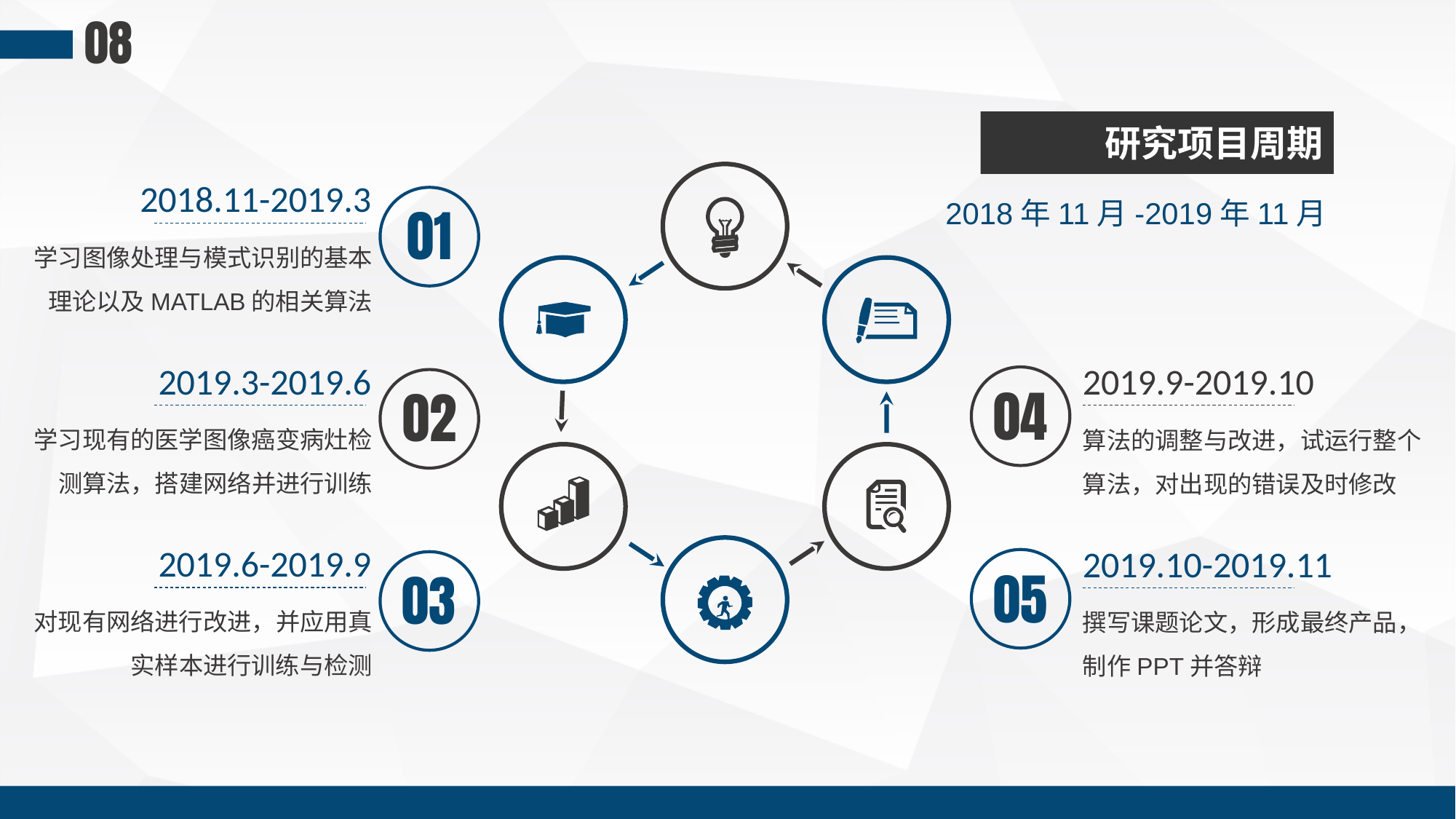

08

研究项目周期

2018.11-2019.3
学习图像处理与模式识别的基本理论以及MATLAB的相关算法

01
2018年11月-2019年11月

2019.3-2019.6
学习现有的医学图像癌变病灶检测算法，搭建网络并进行训练

02
2019.9-2019.10
算法的调整与改进，试运行整个算法，对出现的错误及时修改

04

2019.6-2019.9
对现有网络进行改进，并应用真实样本进行训练与检测

03
2019.10-2019.11
撰写课题论文，形成最终产品，制作PPT并答辩

05